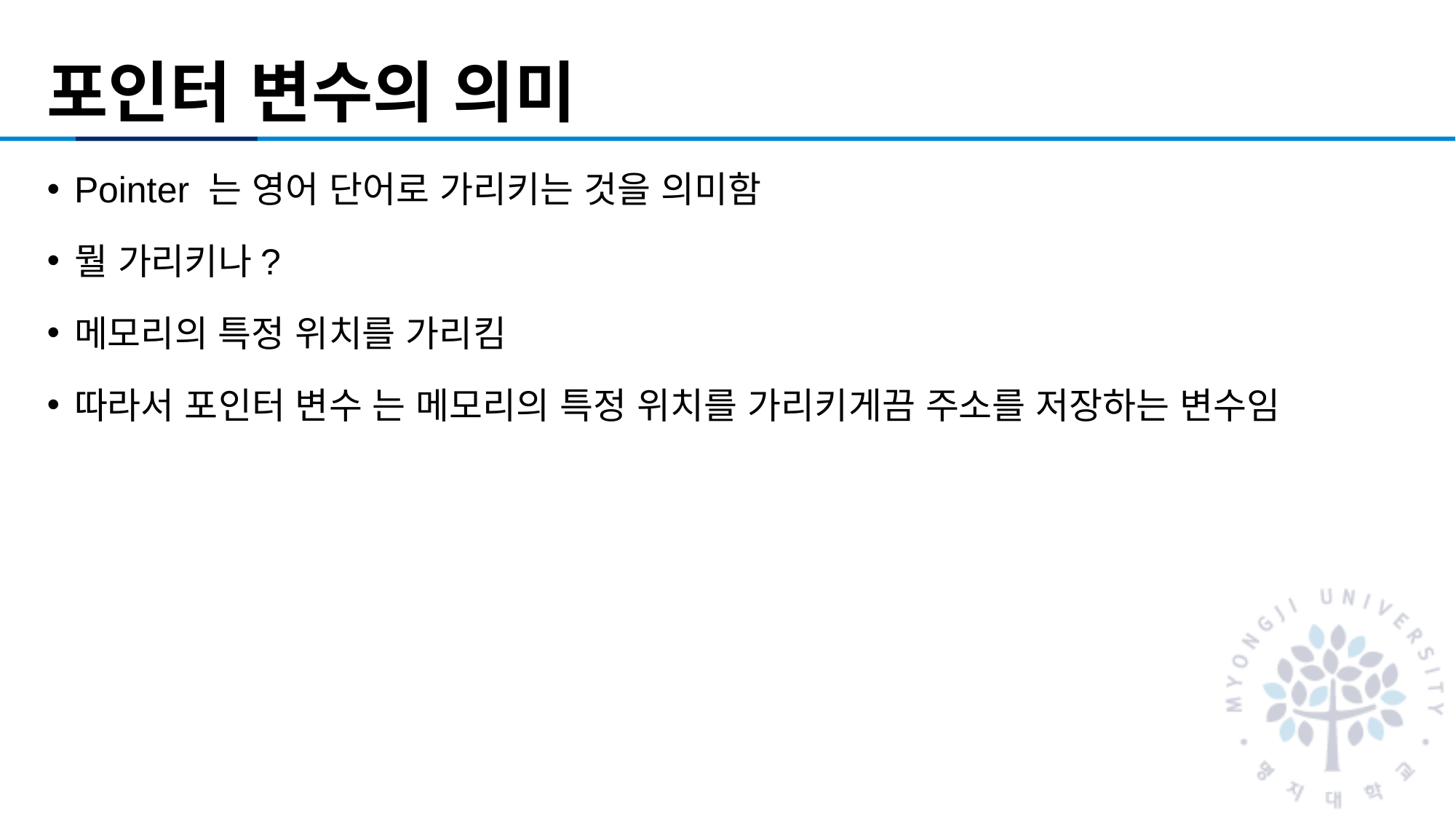

# 포인터 변수의 의미
Pointer 는 영어 단어로 가리키는 것을 의미함
뭘 가리키나?
메모리의 특정 위치를 가리킴
따라서 포인터 변수 는 메모리의 특정 위치를 가리키게끔 주소를 저장하는 변수임